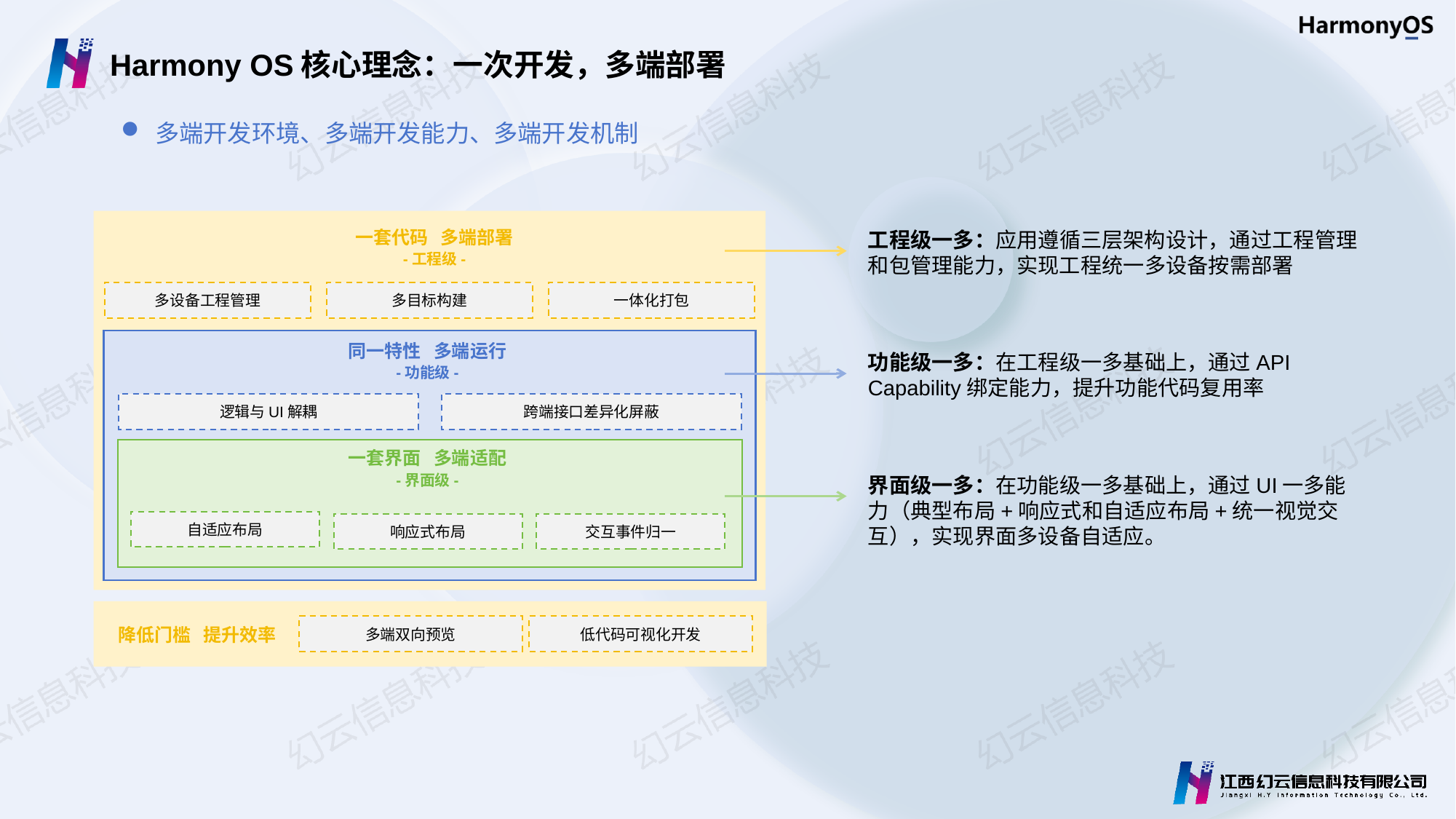

Harmony OS核心理念：一次开发，多端部署
多端开发环境、多端开发能力、多端开发机制

一套代码   多端部署
-工程级-
多设备工程管理
多目标构建
一体化打包

同一特性   多端运行
-功能级-
逻辑与UI解耦
跨端接口差异化屏蔽

一套界面   多端适配
-界面级-
自适应布局
响应式布局
交互事件归一

多端双向预览
低代码可视化开发
降低门槛   提升效率
工程级一多：应用遵循三层架构设计，通过工程管理和包管理能力，实现工程统一多设备按需部署
功能级一多：在工程级一多基础上，通过API Capability绑定能力，提升功能代码复用率
界面级一多：在功能级一多基础上，通过UI一多能力（典型布局+响应式和自适应布局+统一视觉交互），实现界面多设备自适应。